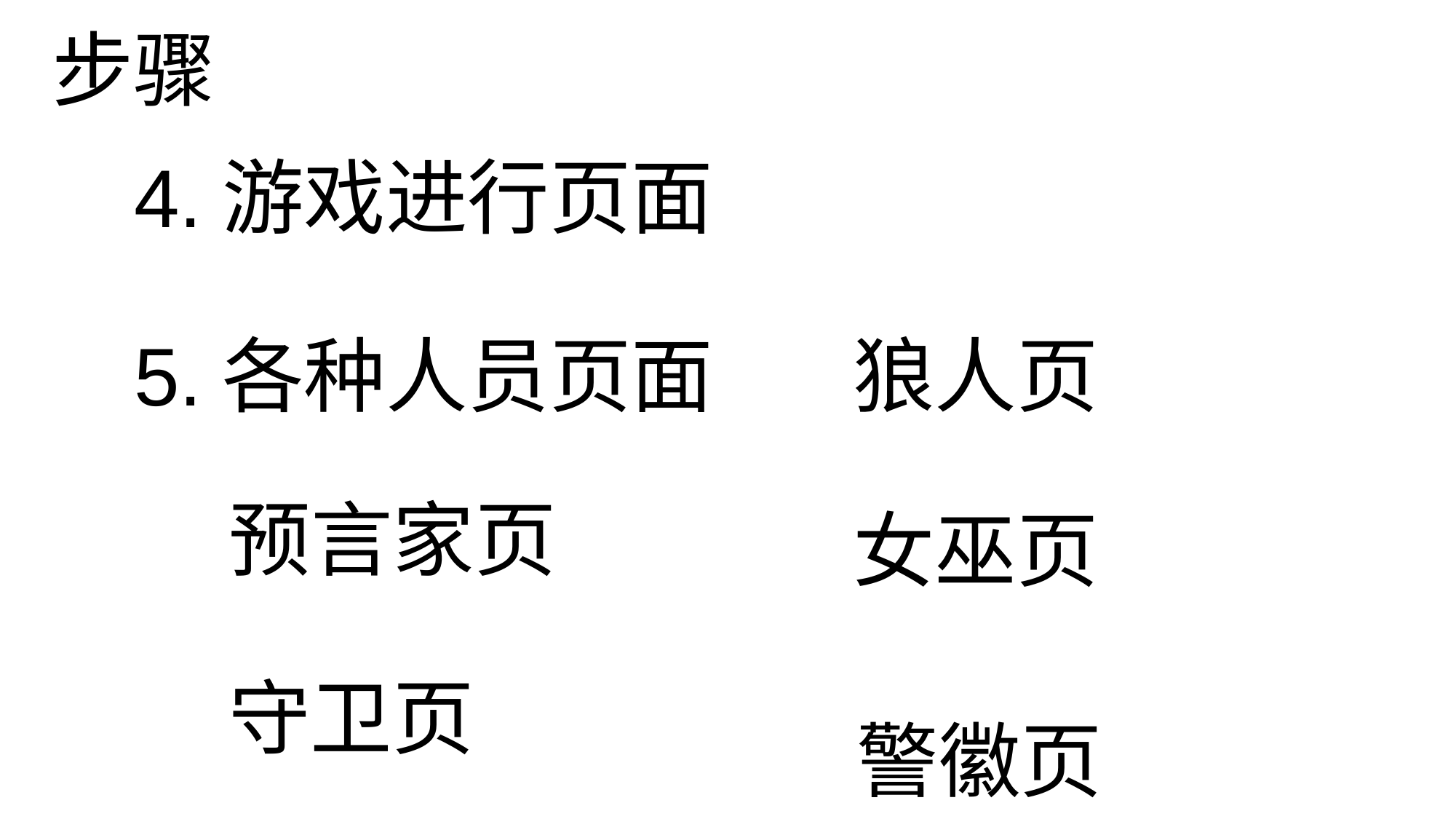

步骤
4.游戏进行页面
5.各种人员页面
狼人页
预言家页
女巫页
守卫页
警徽页